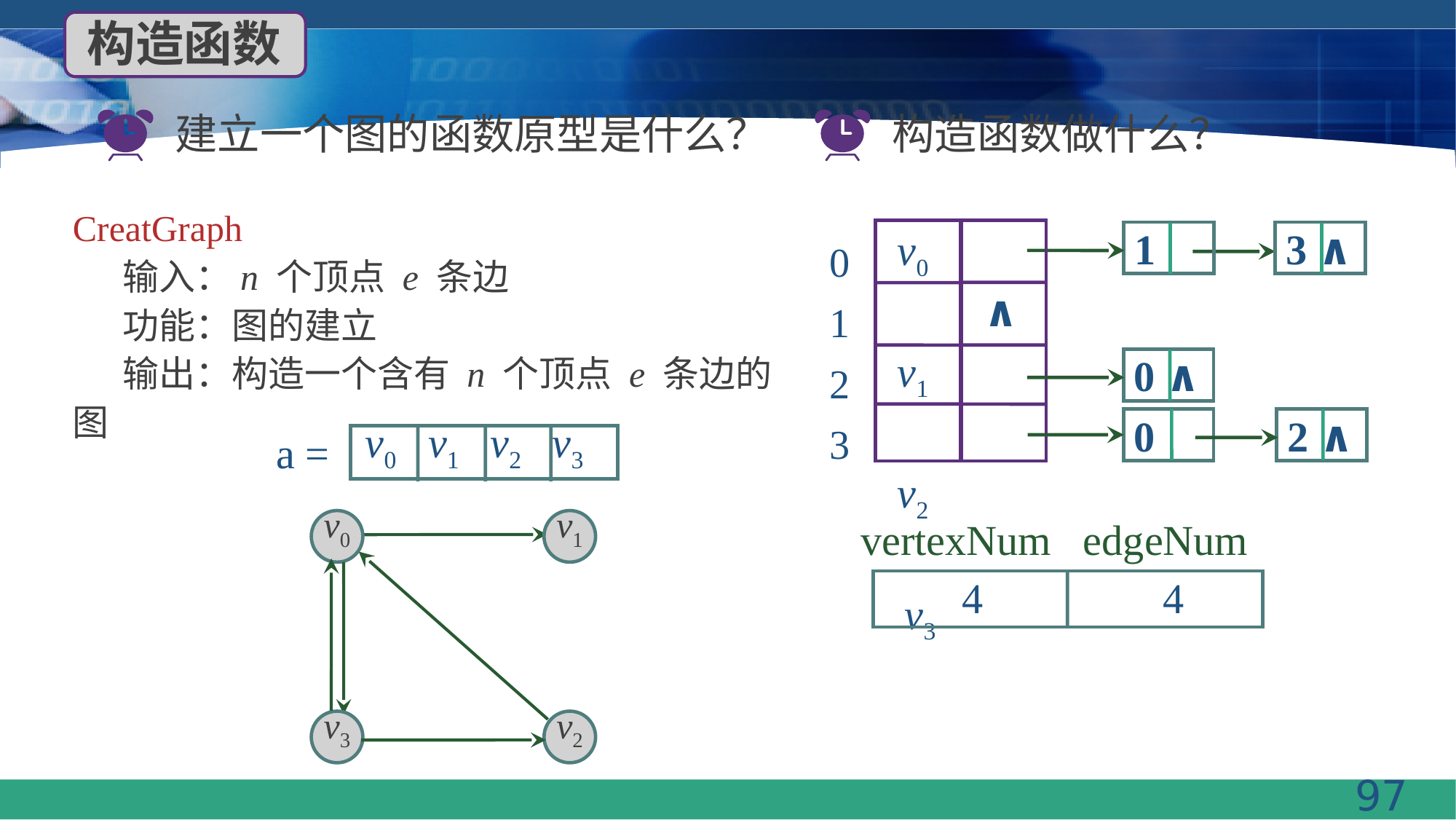

构造函数

建立一个图的函数原型是什么？

构造函数做什么？

CreatGraph
     输入：n 个顶点 e 条边
     功能：图的建立
     输出：构造一个含有 n 个顶点 e 条边的图
 v0
 v1
 v2
 v3

0
1
2
3

1
3 ∧

∧
0 ∧

0

2 ∧

a =
v0   v1     v2     v3

vertexNum   edgeNum
       4                 4

v0
v1

v3
v2